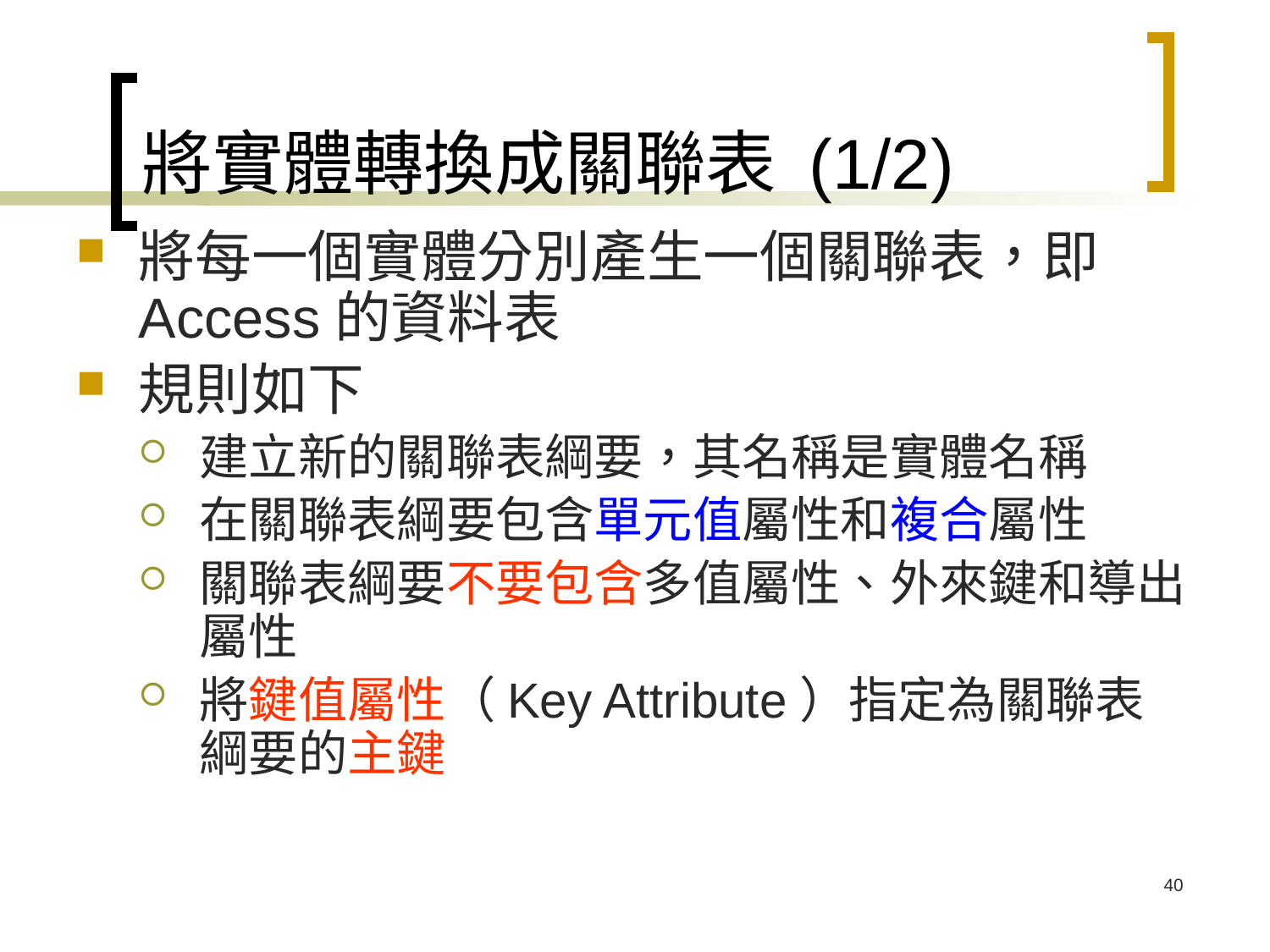

# 將實體轉換成關聯表 (1/2)
將每一個實體分別產生一個關聯表，即Access的資料表
規則如下
建立新的關聯表綱要，其名稱是實體名稱
在關聯表綱要包含單元值屬性和複合屬性
關聯表綱要不要包含多值屬性、外來鍵和導出屬性
將鍵值屬性（Key Attribute）指定為關聯表綱要的主鍵
40